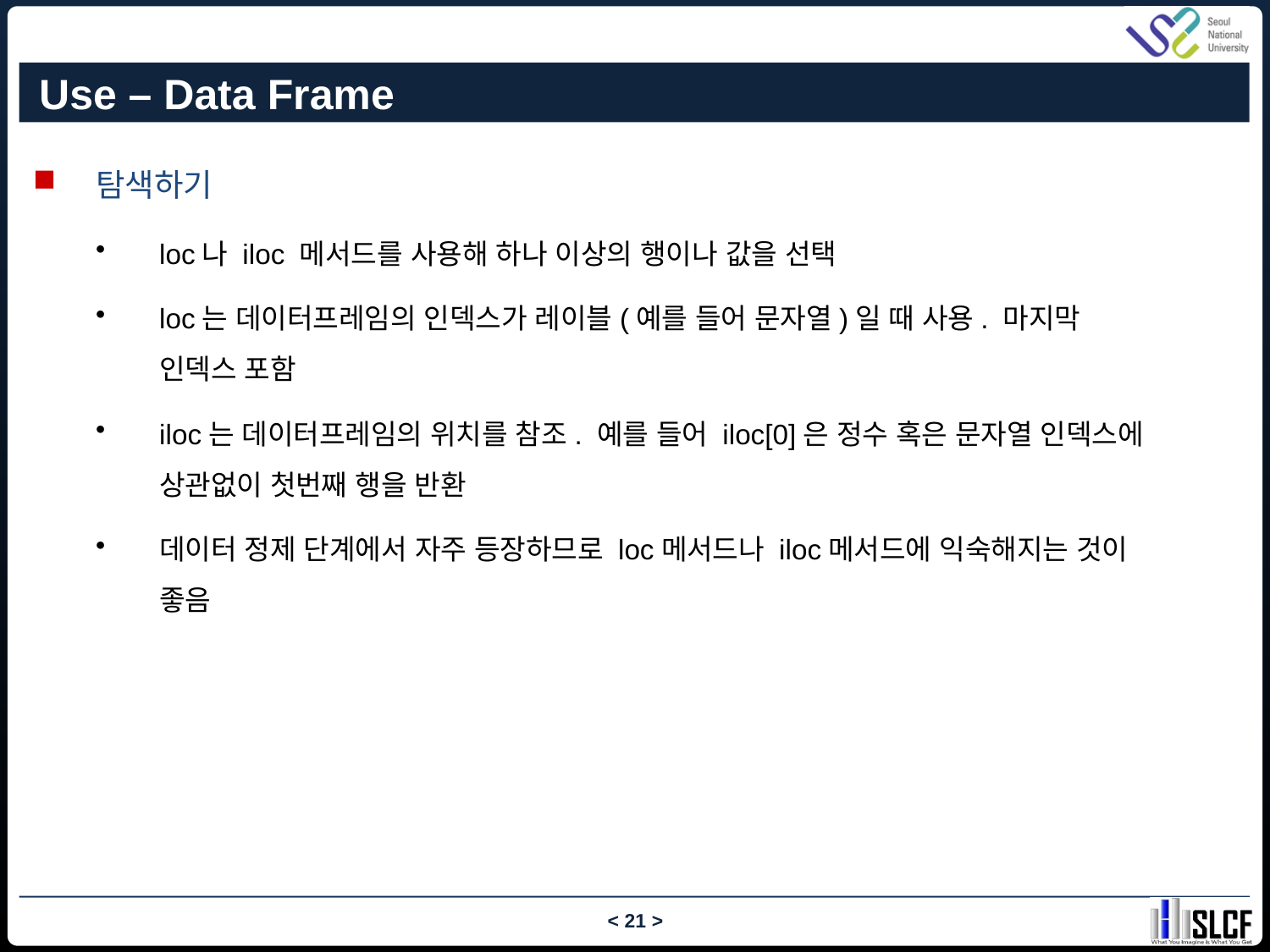

# Use – Data Frame
탐색하기
loc나 iloc 메서드를 사용해 하나 이상의 행이나 값을 선택
loc는 데이터프레임의 인덱스가 레이블(예를 들어 문자열)일 때 사용. 마지막 인덱스 포함
iloc는 데이터프레임의 위치를 참조. 예를 들어 iloc[0]은 정수 혹은 문자열 인덱스에 상관없이 첫번째 행을 반환
데이터 정제 단계에서 자주 등장하므로 loc메서드나 iloc메서드에 익숙해지는 것이 좋음